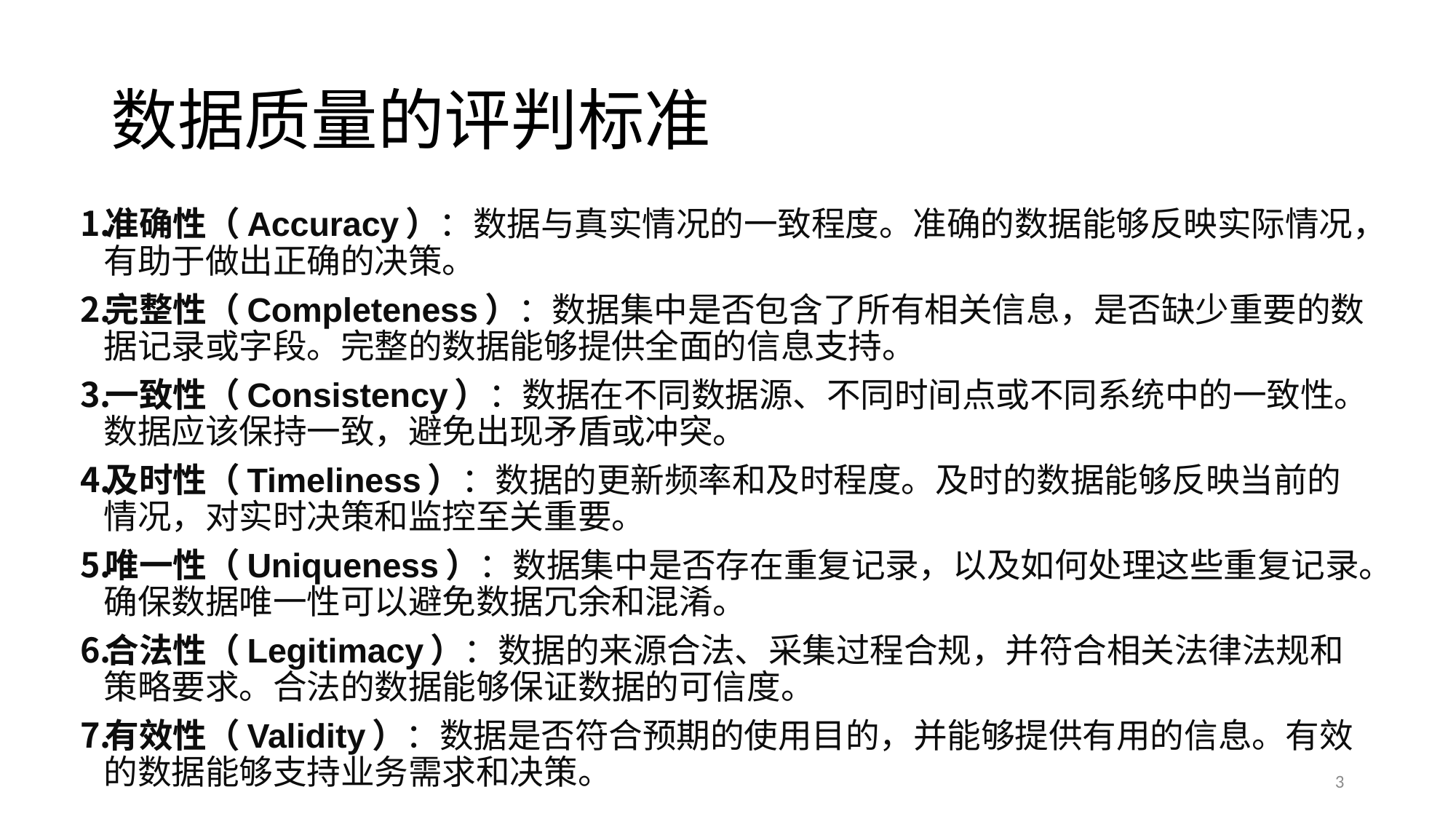

# 数据质量的评判标准
准确性（Accuracy）：数据与真实情况的一致程度。准确的数据能够反映实际情况，有助于做出正确的决策。
完整性（Completeness）：数据集中是否包含了所有相关信息，是否缺少重要的数据记录或字段。完整的数据能够提供全面的信息支持。
一致性（Consistency）：数据在不同数据源、不同时间点或不同系统中的一致性。数据应该保持一致，避免出现矛盾或冲突。
及时性（Timeliness）：数据的更新频率和及时程度。及时的数据能够反映当前的情况，对实时决策和监控至关重要。
唯一性（Uniqueness）：数据集中是否存在重复记录，以及如何处理这些重复记录。确保数据唯一性可以避免数据冗余和混淆。
合法性（Legitimacy）：数据的来源合法、采集过程合规，并符合相关法律法规和策略要求。合法的数据能够保证数据的可信度。
有效性（Validity）：数据是否符合预期的使用目的，并能够提供有用的信息。有效的数据能够支持业务需求和决策。
3